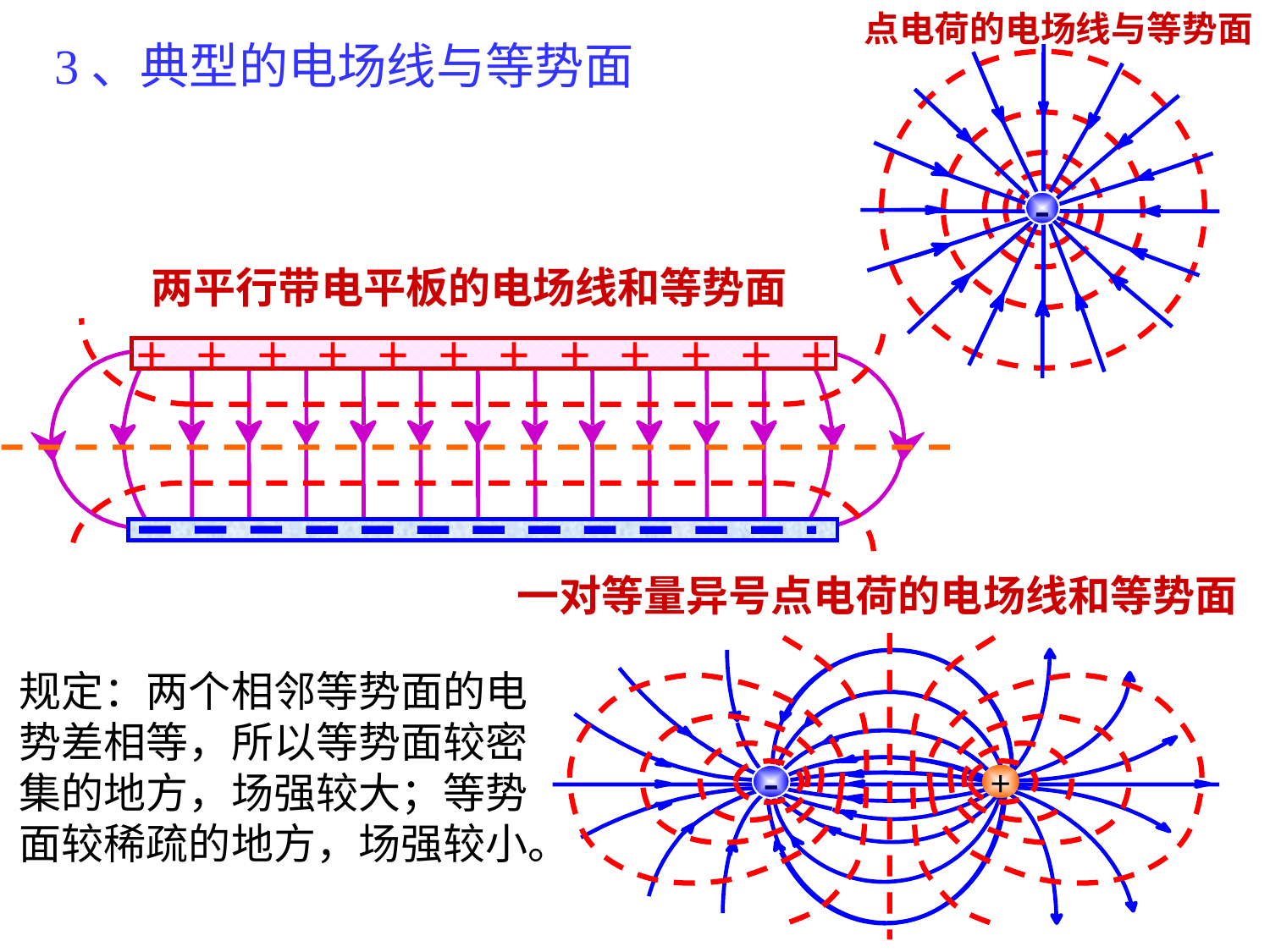

点电荷的电场线与等势面

-

3、典型的电场线与等势面
两平行带电平板的电场线和等势面
+  +  +  +  +  +  +  +  +  +  +  +

   一对等量异号点电荷的电场线和等势面

-
+

规定：两个相邻等势面的电势差相等，所以等势面较密
集的地方，场强较大；等势面较稀疏的地方，场强较小。